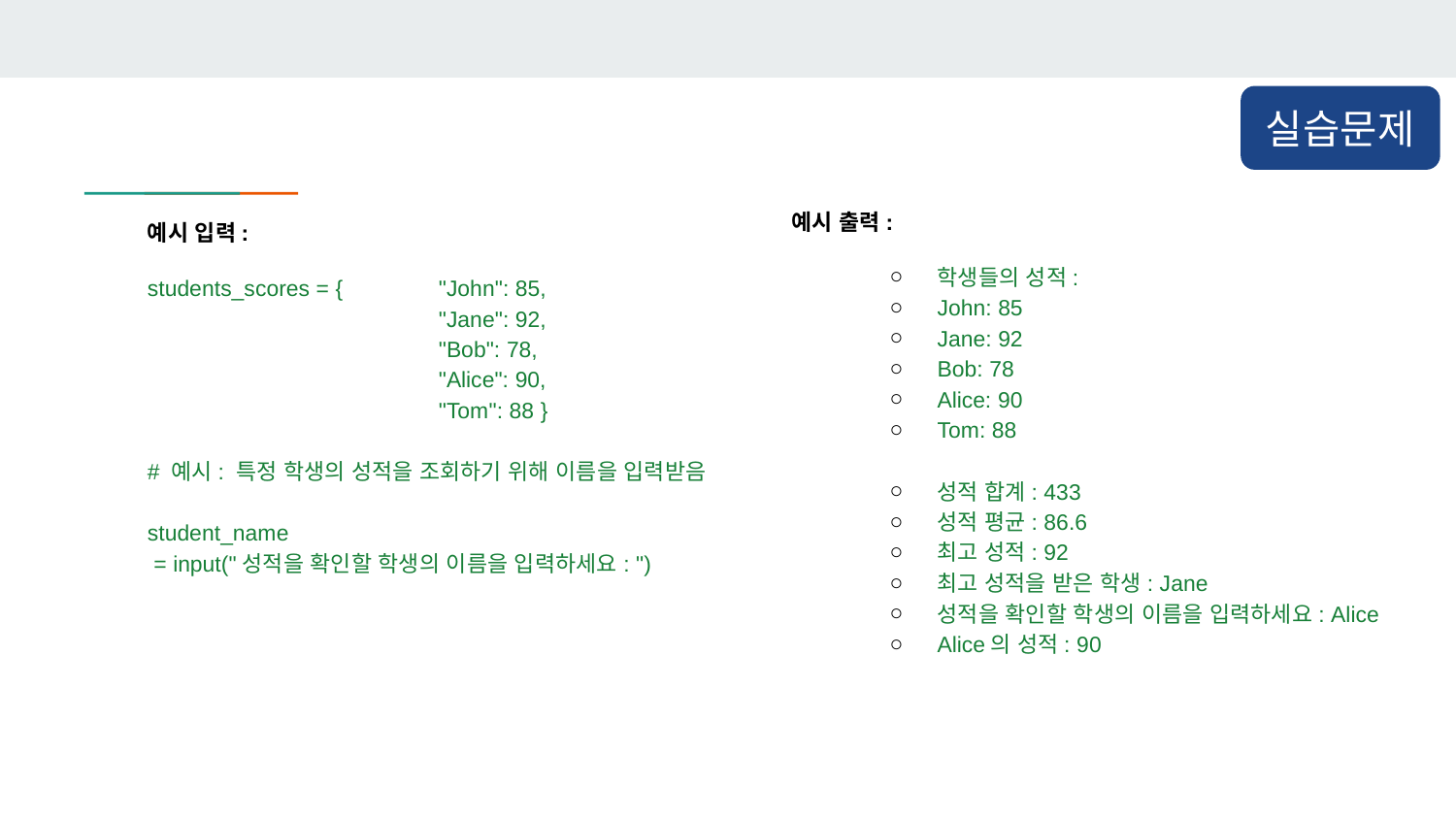

실습문제
예시 출력:
학생들의 성적:
John: 85
Jane: 92
Bob: 78
Alice: 90
Tom: 88

성적 합계: 433
성적 평균: 86.6
최고 성적: 92
최고 성적을 받은 학생: Jane
성적을 확인할 학생의 이름을 입력하세요: Alice
Alice의 성적: 90
예시 입력:
students_scores = {	"John": 85,
"Jane": 92,
"Bob": 78,
"Alice": 90,
"Tom": 88 }

# 예시: 특정 학생의 성적을 조회하기 위해 이름을 입력받음

student_name
 = input("성적을 확인할 학생의 이름을 입력하세요: ")

​